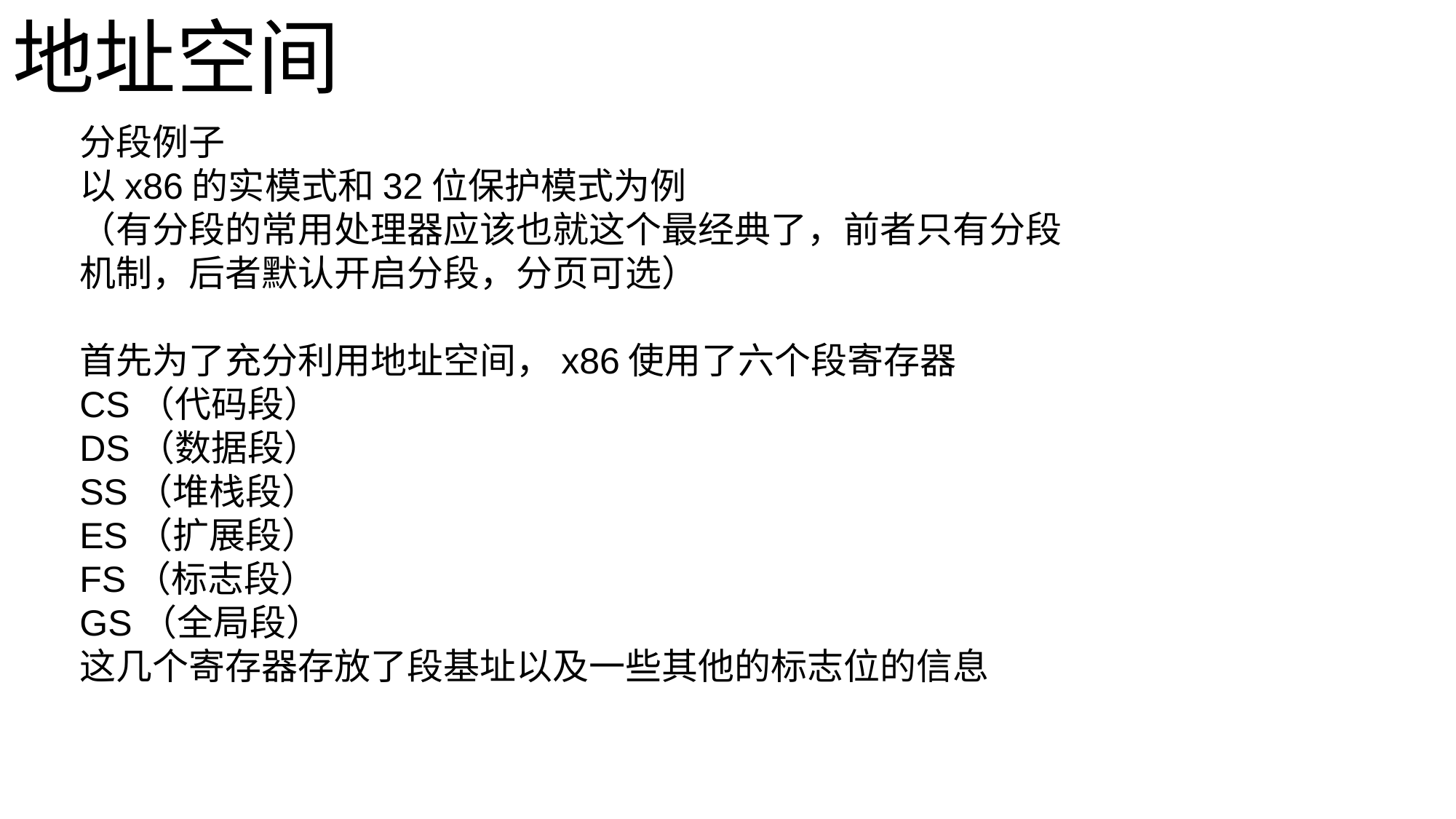

地址空间
分段例子
以x86的实模式和32位保护模式为例
（有分段的常用处理器应该也就这个最经典了，前者只有分段机制，后者默认开启分段，分页可选）

首先为了充分利用地址空间，x86使用了六个段寄存器
CS（代码段）
DS（数据段）
SS（堆栈段）
ES（扩展段）
FS（标志段）
GS（全局段）
这几个寄存器存放了段基址以及一些其他的标志位的信息